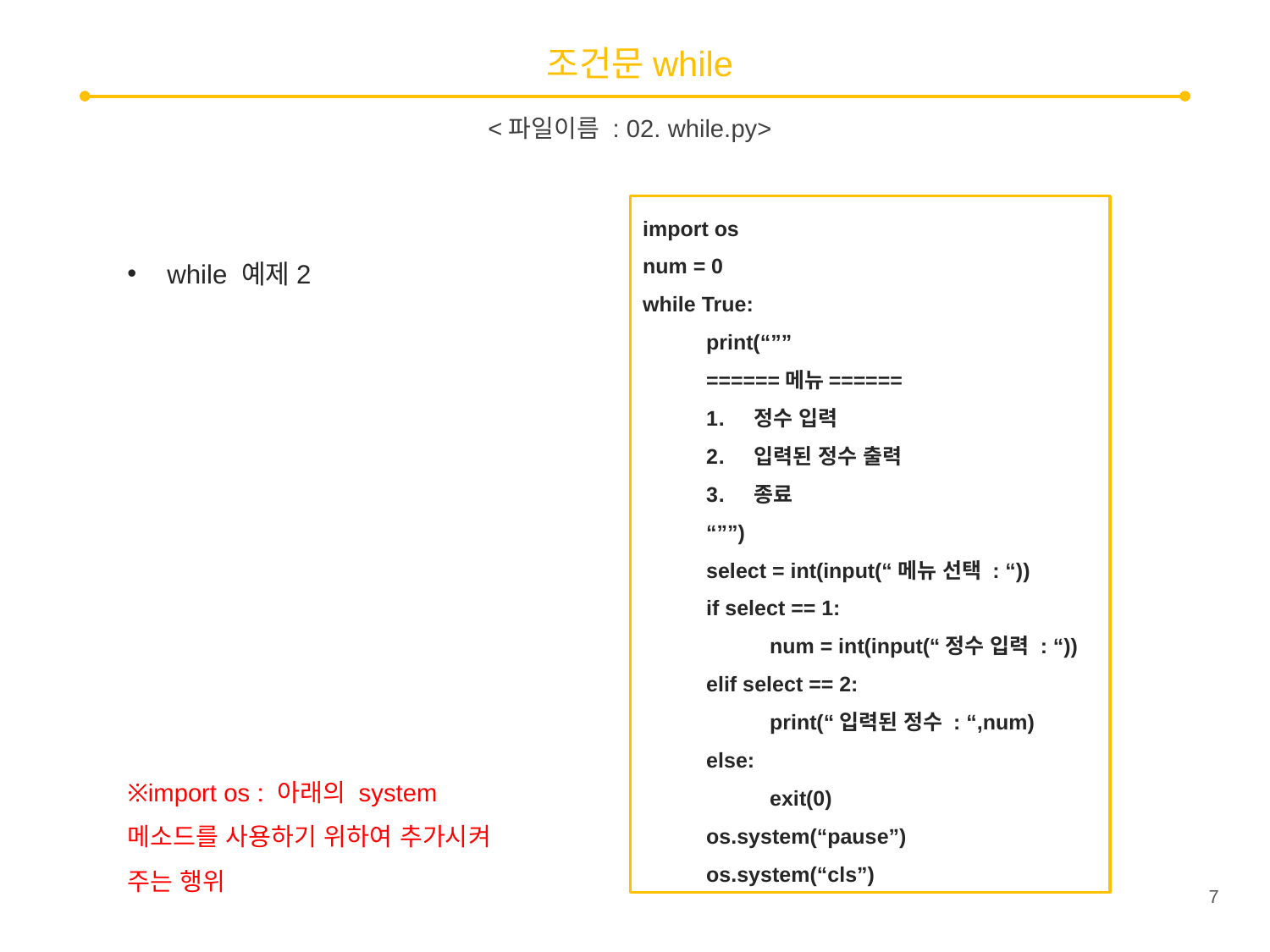

# 조건문while
<파일이름 : 02. while.py>
import os
num = 0
while True:
print(“””
======메뉴======
정수 입력
입력된 정수 출력
종료
“””)
select = int(input(“메뉴 선택 : “))
if select == 1:
num = int(input(“정수 입력 : “))
elif select == 2:
print(“입력된 정수 : “,num)
else:
exit(0)
os.system(“pause”)
os.system(“cls”)
while 예제2
※import os : 아래의 system 메소드를 사용하기 위하여 추가시켜 주는 행위